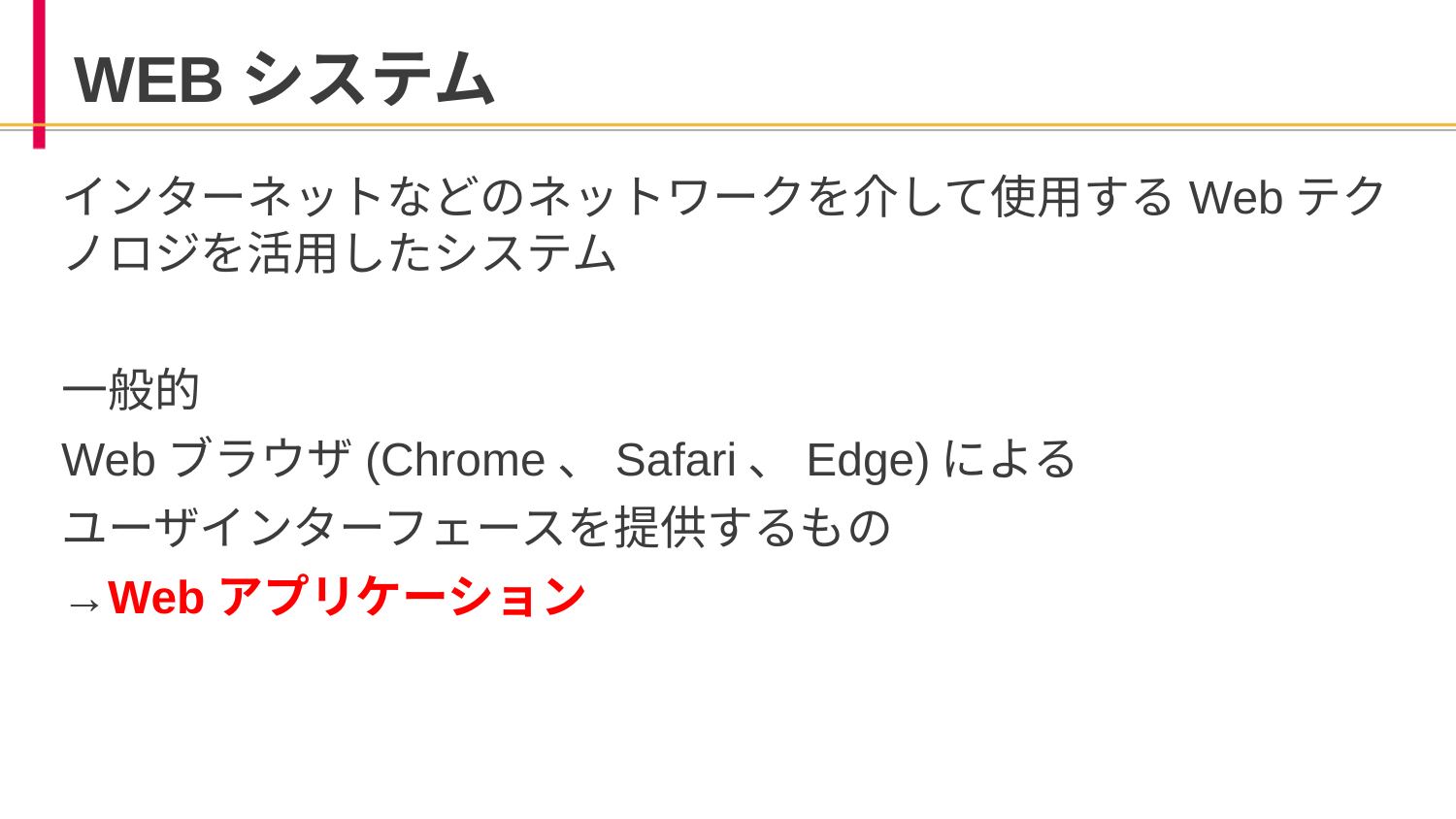

# WEBシステム
インターネットなどのネットワークを介して使用するWebテクノロジを活用したシステム

一般的
Webブラウザ(Chrome、Safari、Edge)による
ユーザインターフェースを提供するもの
→Webアプリケーション